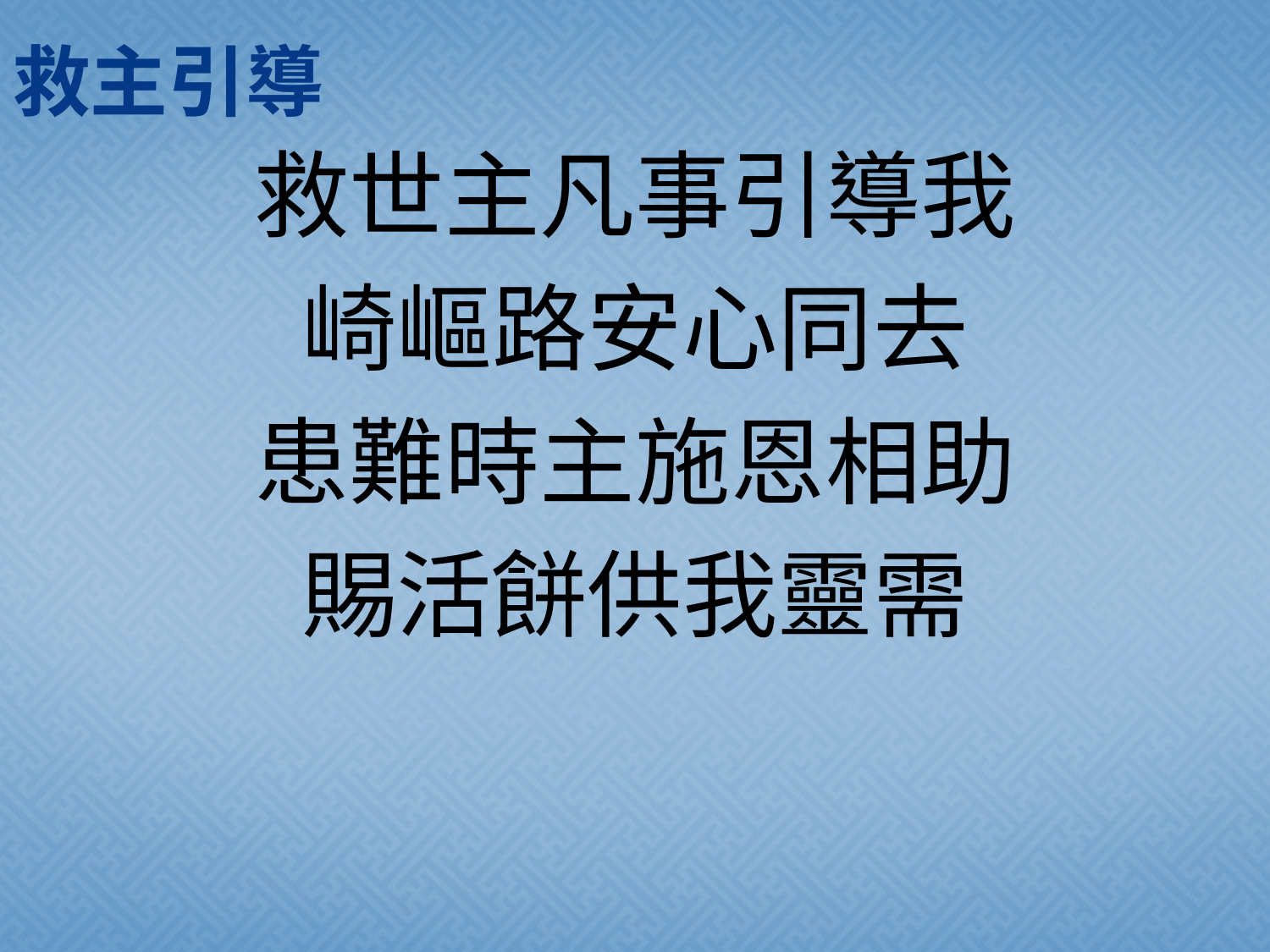

# 救主引導
救世主凡事引導我
崎嶇路安心同去
患難時主施恩相助
賜活餅供我靈需